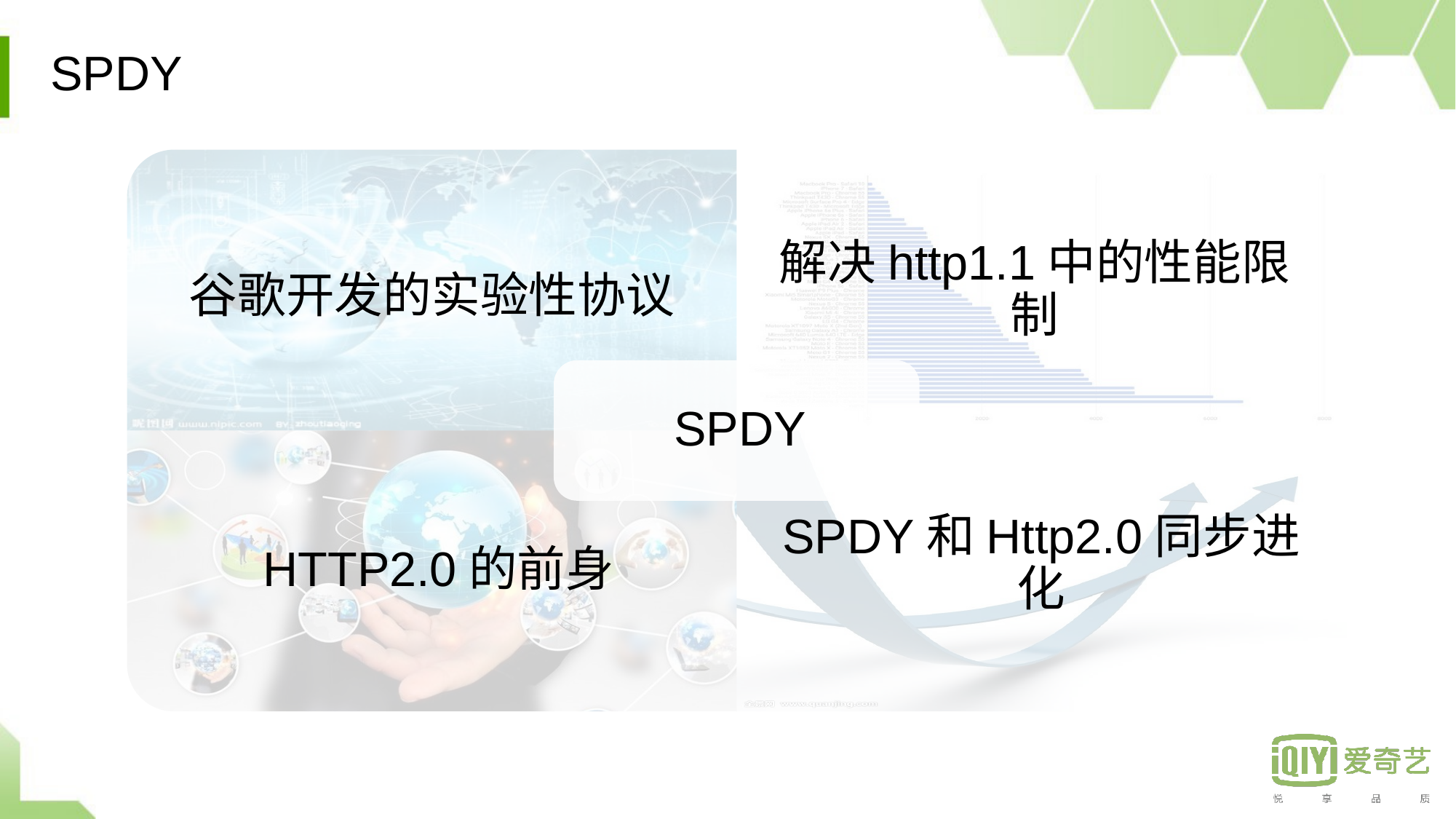

# SPDY
谷歌开发的实验性协议
解决http1.1中的性能限制
HTTP2.0的前身
SPDY和Http2.0同步进化
SPDY